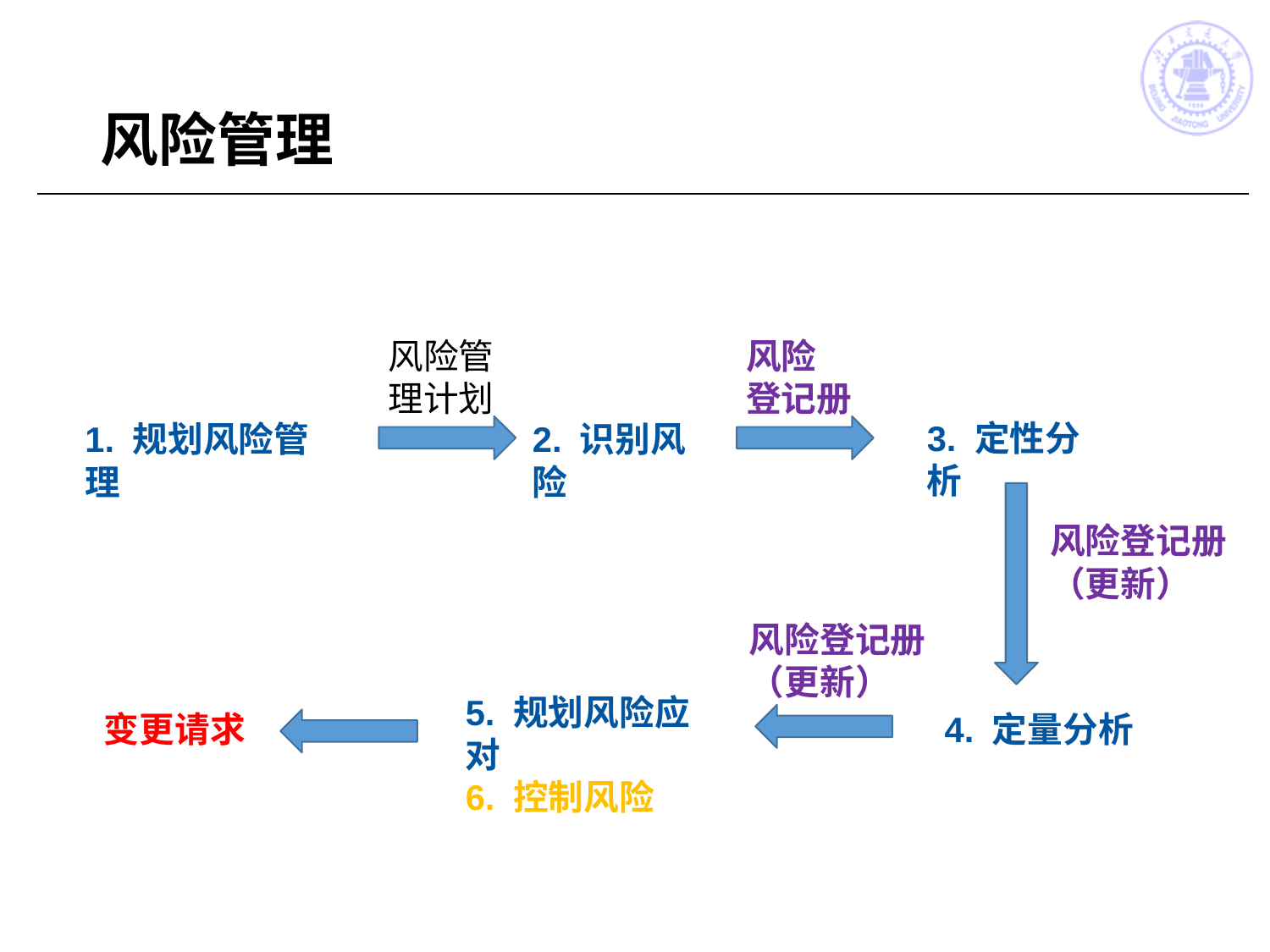

# 风险管理

风险管理计划
风险
登记册
3. 定性分析
1. 规划风险管理
2. 识别风险

风险登记册（更新）

风险登记册（更新）
5. 规划风险应对
6. 控制风险
变更请求
4. 定量分析